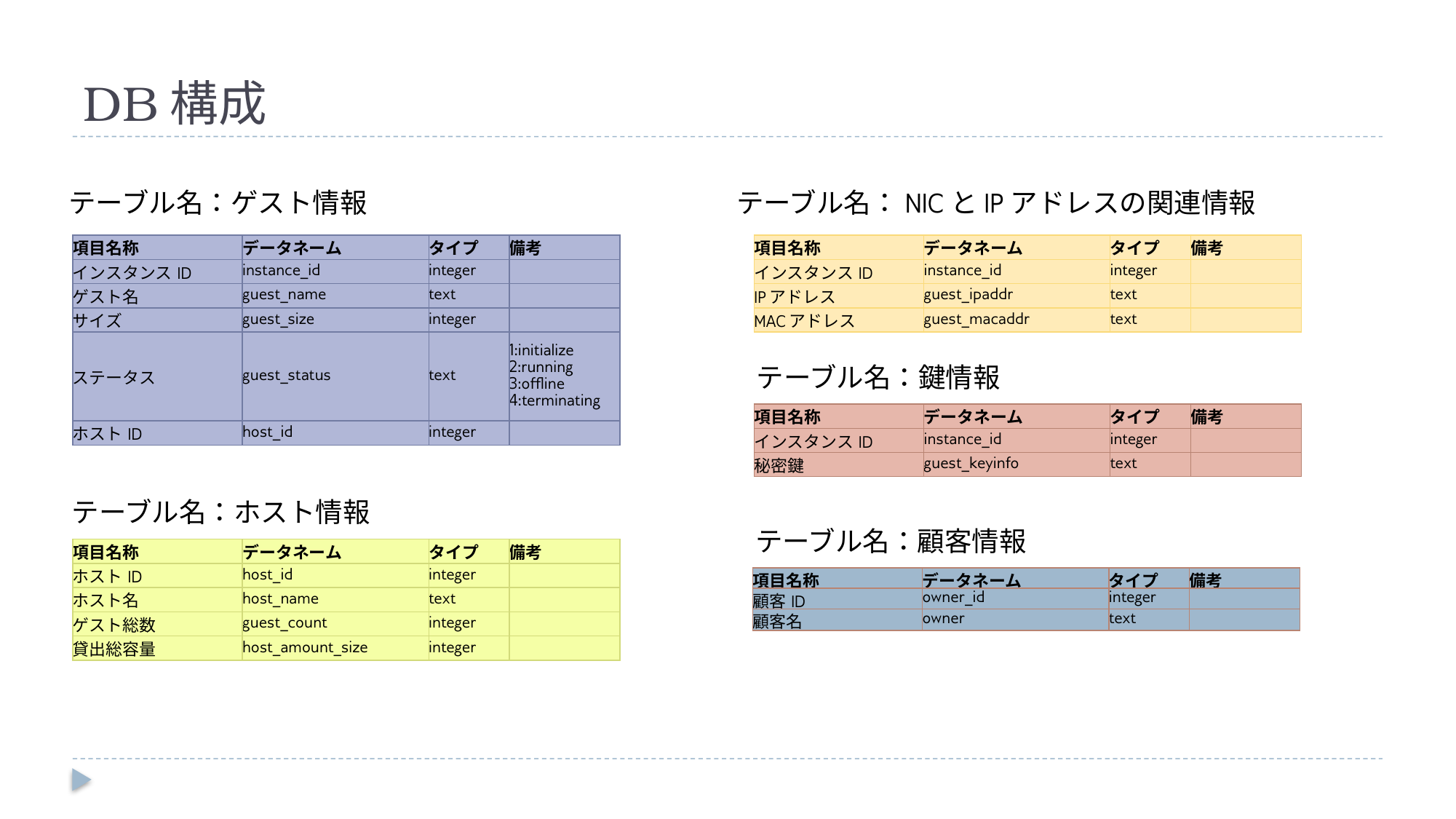

# DB構成
テーブル名：ゲスト情報
テーブル名：NICとIPアドレスの関連情報
| 項目名称 | データネーム | タイプ | 備考 |
| --- | --- | --- | --- |
| インスタンスID | instance\_id | integer |  |
| ゲスト名 | guest\_name | text |  |
| サイズ | guest\_size | integer |  |
| ステータス | guest\_status | text | 1:initialize 2:running 3:offline 4:terminating |
| ホストID | host\_id | integer |  |
| 項目名称 | データネーム | タイプ | 備考 |
| --- | --- | --- | --- |
| インスタンスID | instance\_id | integer |  |
| IPアドレス | guest\_ipaddr | text |  |
| MACアドレス | guest\_macaddr | text |  |
テーブル名：鍵情報
| 項目名称 | データネーム | タイプ | 備考 |
| --- | --- | --- | --- |
| インスタンスID | instance\_id | integer |  |
| 秘密鍵 | guest\_keyinfo | text |  |
テーブル名：ホスト情報
テーブル名：顧客情報
| 項目名称 | データネーム | タイプ | 備考 |
| --- | --- | --- | --- |
| ホストID | host\_id | integer |  |
| ホスト名 | host\_name | text |  |
| ゲスト総数 | guest\_count | integer |  |
| 貸出総容量 | host\_amount\_size | integer |  |
| 項目名称 | データネーム | タイプ | 備考 |
| --- | --- | --- | --- |
| 顧客ID | owner\_id | integer |  |
| 顧客名 | owner | text |  |